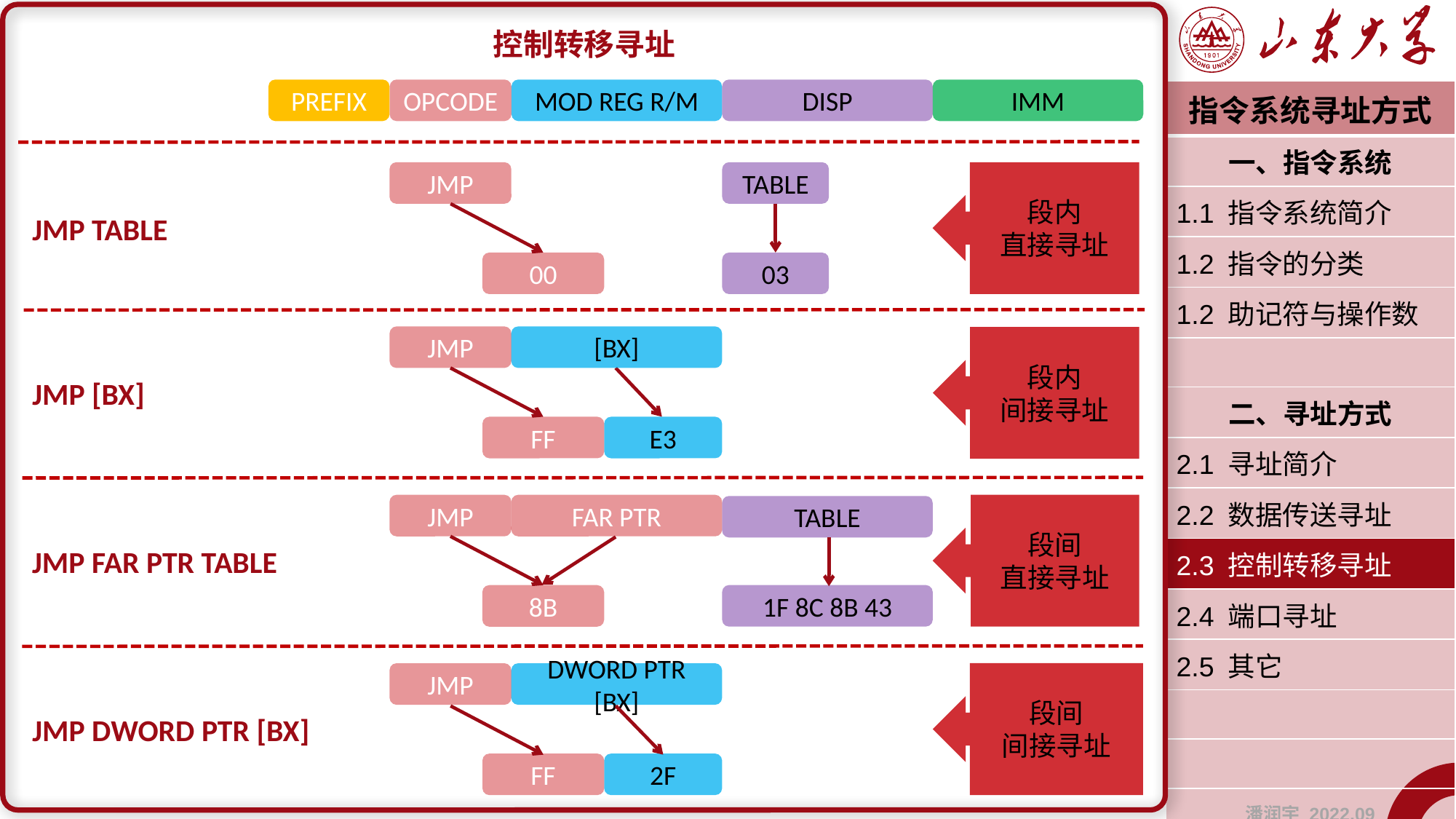

控制转移寻址
PREFIX
OPCODE
MOD REG R/M
DISP
IMM
| 指令系统寻址方式 |
| --- |
| 一、指令系统 |
| 1.1 指令系统简介 |
| 1.2 指令的分类 |
| 1.2 助记符与操作数 |
|  |
| 二、寻址方式 |
| 2.1 寻址简介 |
| 2.2 数据传送寻址 |
| 2.3 控制转移寻址 |
| 2.4 端口寻址 |
| 2.5 其它 |
|  |
|  |
| 潘润宇 2022.09 |
JMP
TABLE
段内
直接寻址
JMP TABLE
00
03
JMP
[BX]
段内
间接寻址
JMP [BX]
FF
E3
JMP
FAR PTR
段间
直接寻址
TABLE
JMP FAR PTR TABLE
1F 8C 8B 43
8B
JMP
DWORD PTR [BX]
段间
间接寻址
JMP DWORD PTR [BX]
FF
2F